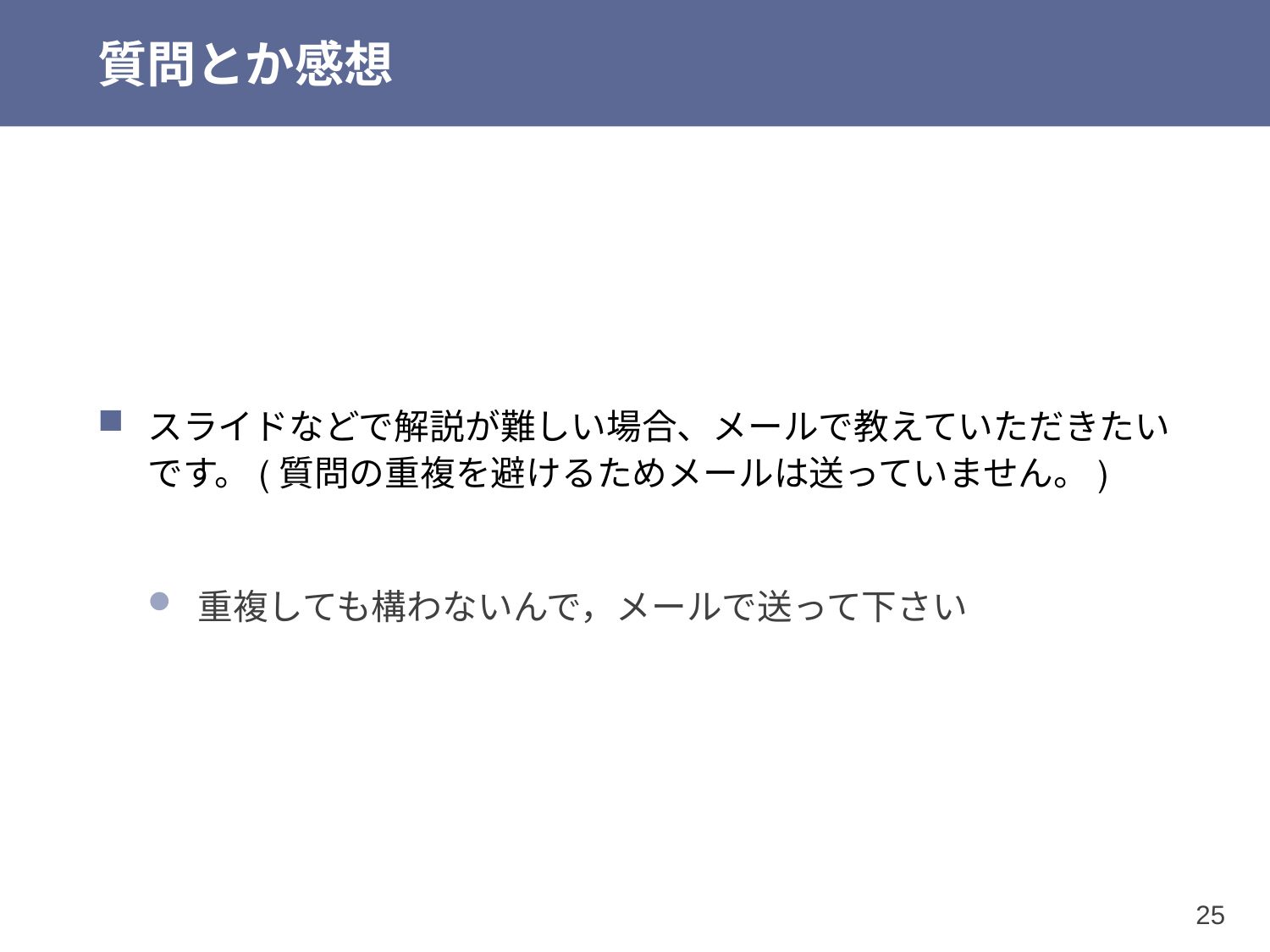

# 質問とか感想
スライドなどで解説が難しい場合、メールで教えていただきたいです。(質問の重複を避けるためメールは送っていません。)

重複しても構わないんで，メールで送って下さい